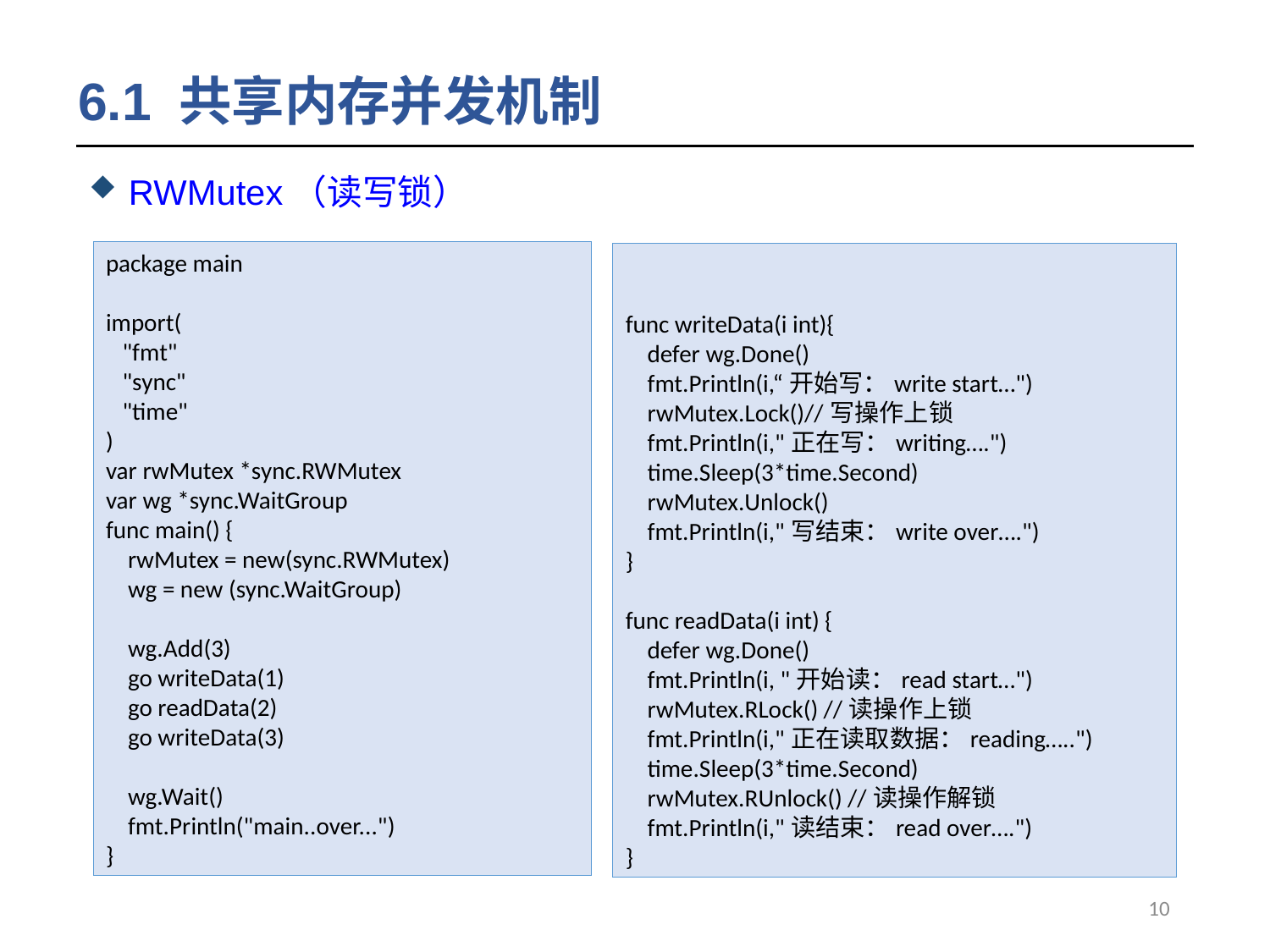

# 6.1 共享内存并发机制
RWMutex（读写锁）
package main

import(
   "fmt"
   "sync"
   "time"
)
var rwMutex *sync.RWMutex
var wg *sync.WaitGroup
func main() {
    rwMutex = new(sync.RWMutex)
    wg = new (sync.WaitGroup)

    wg.Add(3)
    go writeData(1)
    go readData(2)
    go writeData(3)

    wg.Wait()
    fmt.Println("main..over...")
}

func writeData(i int){
    defer wg.Done()
    fmt.Println(i,“开始写：write start…")
    rwMutex.Lock()//写操作上锁
    fmt.Println(i,"正在写：writing….")
    time.Sleep(3*time.Second)
    rwMutex.Unlock()
    fmt.Println(i,"写结束：write over….")
}

func readData(i int) {
    defer wg.Done()
    fmt.Println(i, "开始读：read start…")
    rwMutex.RLock() //读操作上锁
    fmt.Println(i,"正在读取数据：reading…..")
    time.Sleep(3*time.Second)
    rwMutex.RUnlock() //读操作解锁
    fmt.Println(i,"读结束：read over….")
}

10